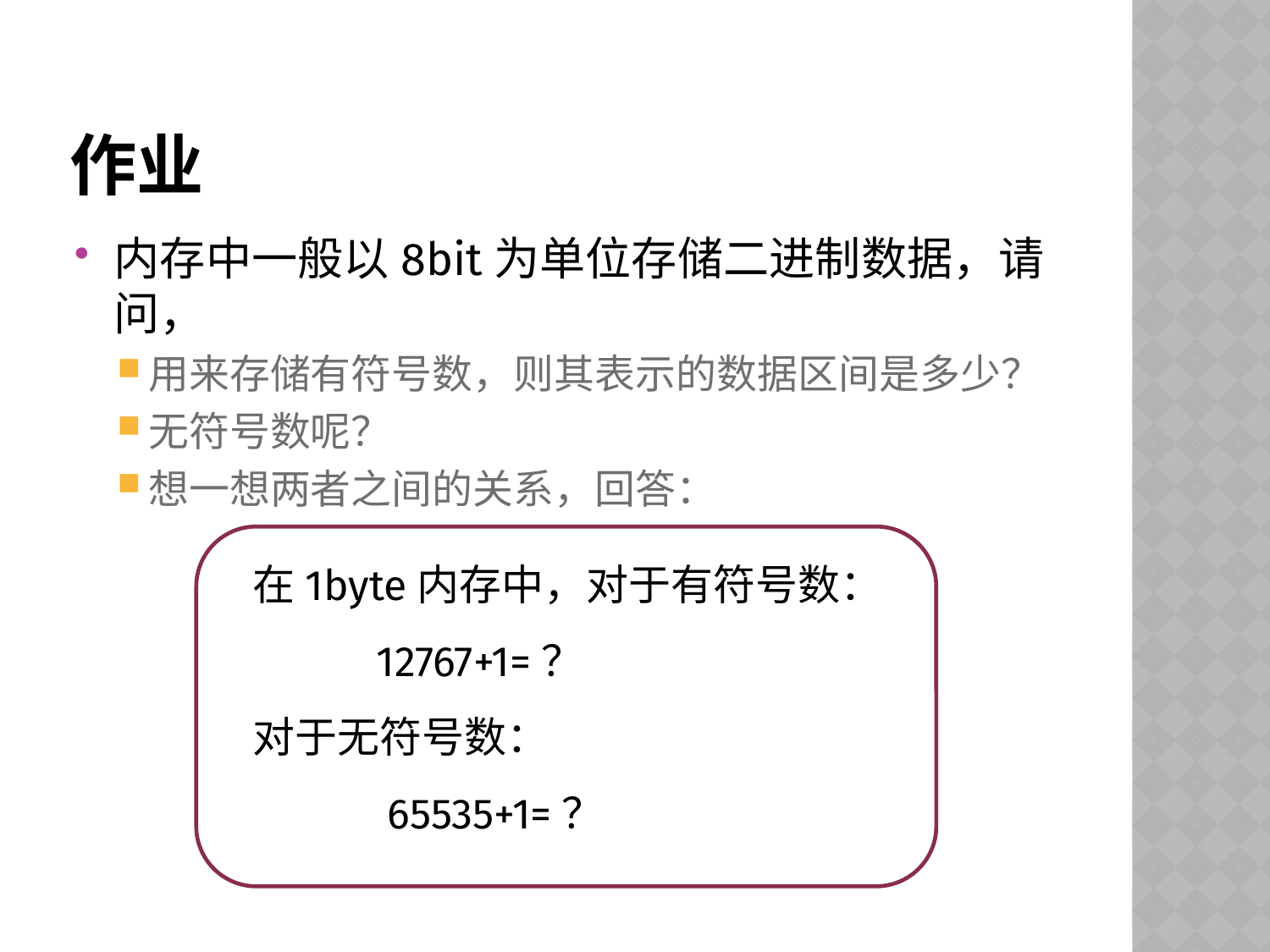

# 作业
内存中一般以8bit为单位存储二进制数据，请问，
用来存储有符号数，则其表示的数据区间是多少？
无符号数呢？
想一想两者之间的关系，回答：

在1byte内存中，对于有符号数：
           12767+1=？
对于无符号数：
            65535+1=？